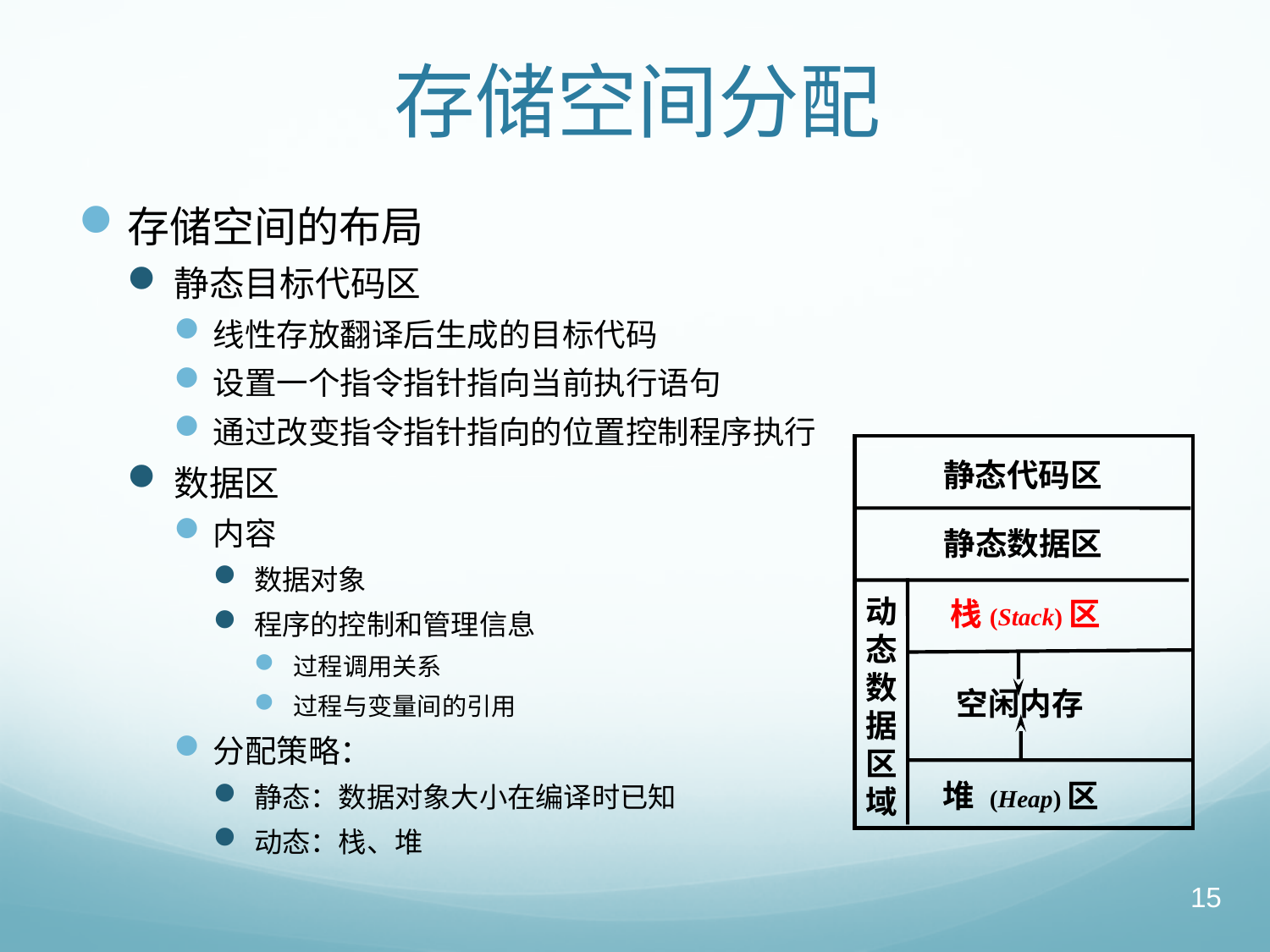

# 存储空间分配
存储空间的布局
静态目标代码区
线性存放翻译后生成的目标代码
设置一个指令指针指向当前执行语句
通过改变指令指针指向的位置控制程序执行
数据区
内容
数据对象
程序的控制和管理信息
过程调用关系
过程与变量间的引用
分配策略：
静态：数据对象大小在编译时已知
动态：栈、堆

静态代码区

静态数据区

栈(Stack)区

堆 (Heap)区

动
态
数
据
区
域

空闲内存
15